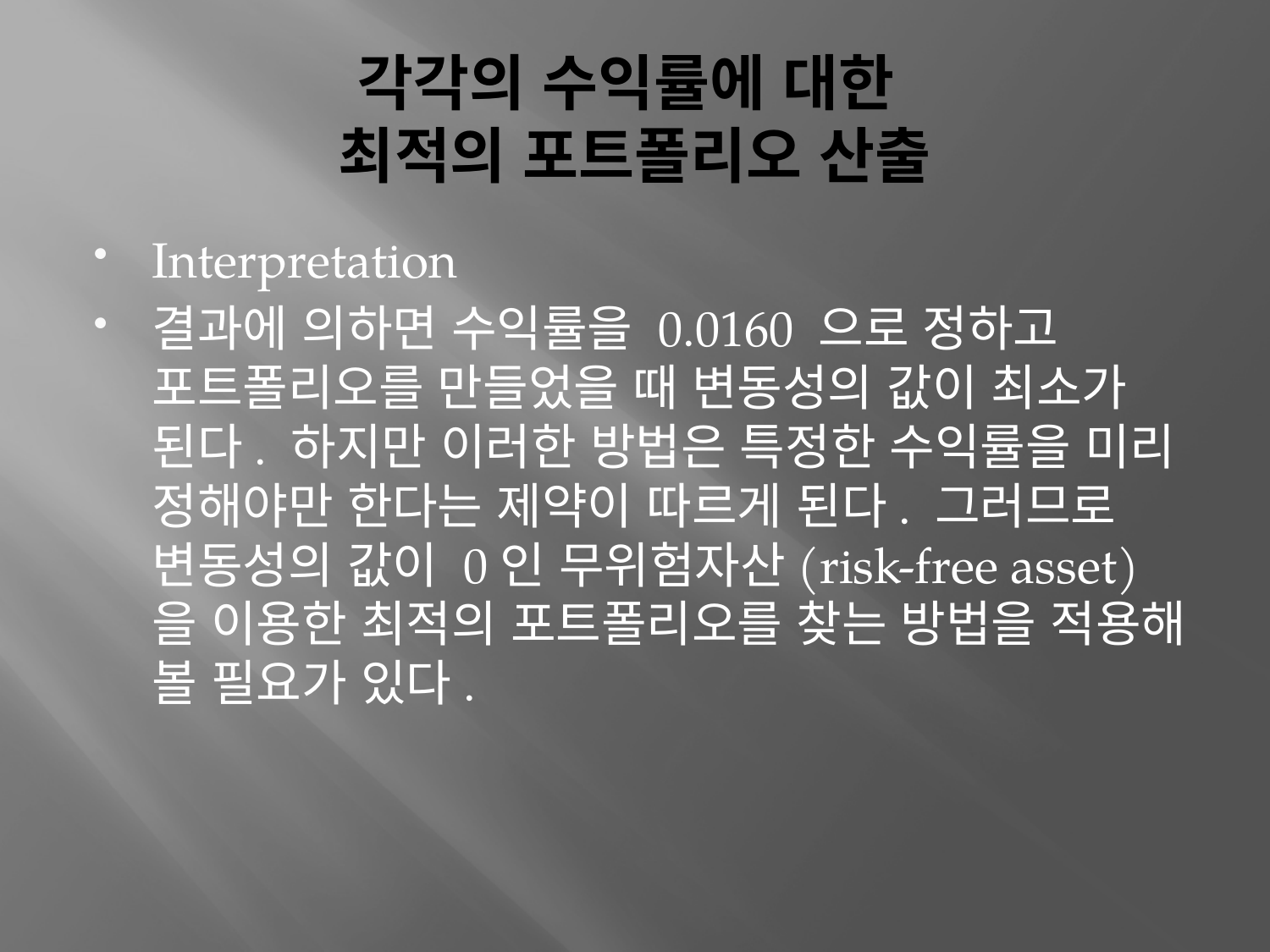

# 각각의 수익률에 대한 최적의 포트폴리오 산출
Interpretation
결과에 의하면 수익률을 0.0160 으로 정하고 포트폴리오를 만들었을 때 변동성의 값이 최소가 된다. 하지만 이러한 방법은 특정한 수익률을 미리 정해야만 한다는 제약이 따르게 된다. 그러므로 변동성의 값이 0인 무위험자산(risk-free asset)을 이용한 최적의 포트폴리오를 찾는 방법을 적용해 볼 필요가 있다.